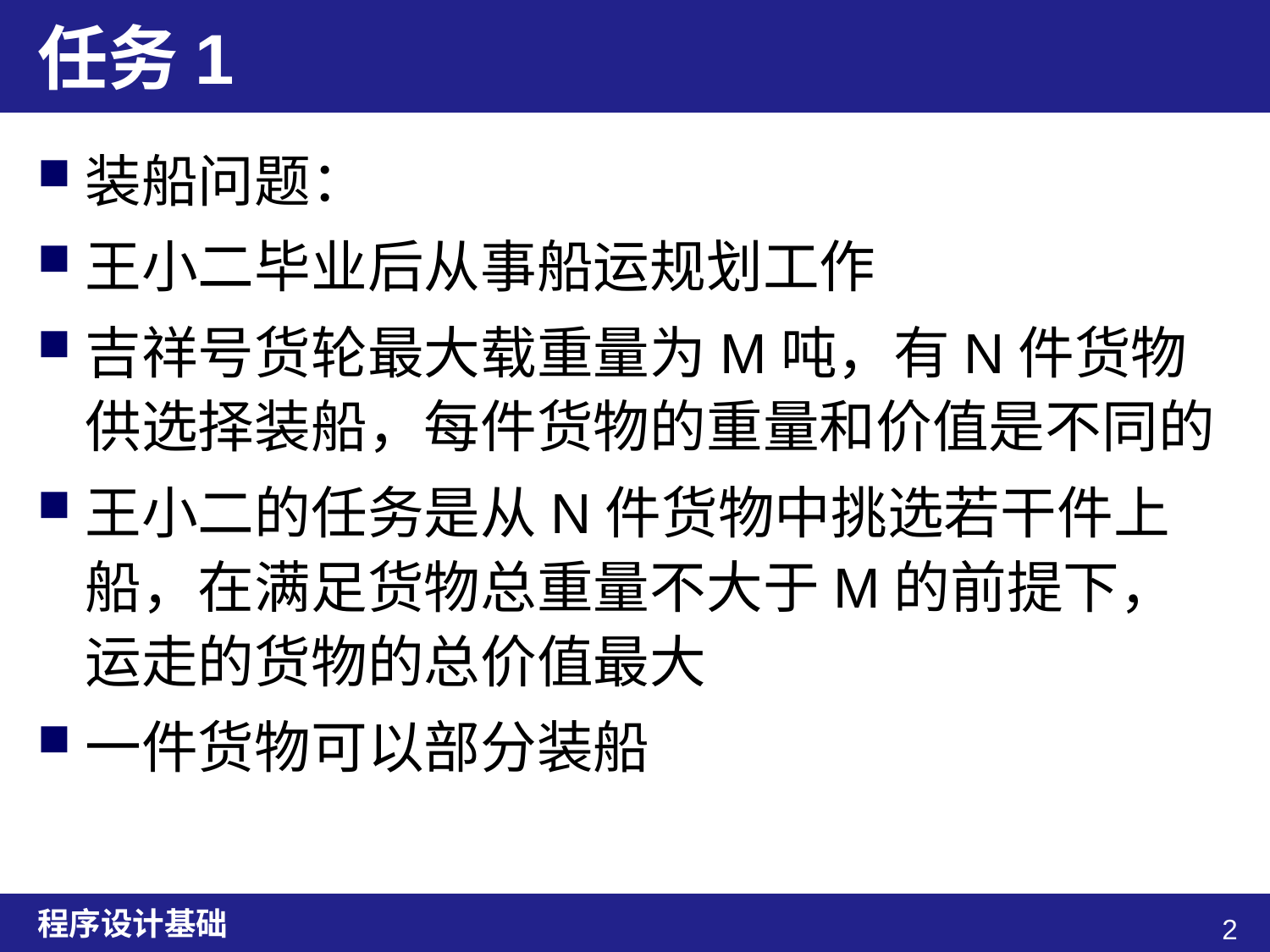

# 任务1
装船问题：
王小二毕业后从事船运规划工作
吉祥号货轮最大载重量为M吨，有N件货物供选择装船，每件货物的重量和价值是不同的
王小二的任务是从N件货物中挑选若干件上船，在满足货物总重量不大于M的前提下，运走的货物的总价值最大
一件货物可以部分装船